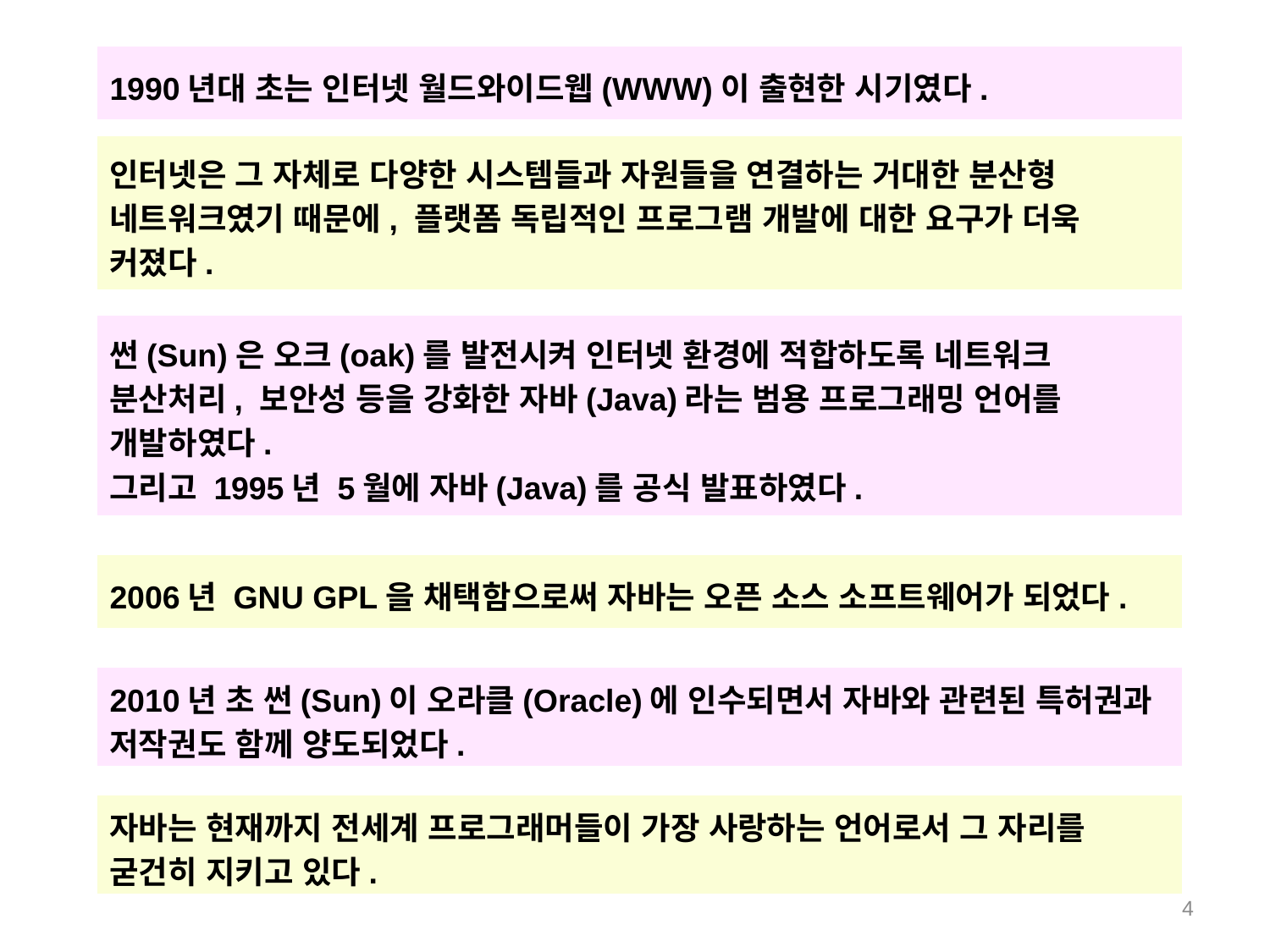

1990년대 초는 인터넷 월드와이드웹(WWW)이 출현한 시기였다.
인터넷은 그 자체로 다양한 시스템들과 자원들을 연결하는 거대한 분산형 네트워크였기 때문에, 플랫폼 독립적인 프로그램 개발에 대한 요구가 더욱 커졌다.
썬(Sun)은 오크(oak)를 발전시켜 인터넷 환경에 적합하도록 네트워크 분산처리, 보안성 등을 강화한 자바(Java)라는 범용 프로그래밍 언어를 개발하였다.
그리고 1995년 5월에 자바(Java)를 공식 발표하였다.
2006년 GNU GPL을 채택함으로써 자바는 오픈 소스 소프트웨어가 되었다.
2010년 초 썬(Sun)이 오라클(Oracle)에 인수되면서 자바와 관련된 특허권과 저작권도 함께 양도되었다.
자바는 현재까지 전세계 프로그래머들이 가장 사랑하는 언어로서 그 자리를 굳건히 지키고 있다.
4